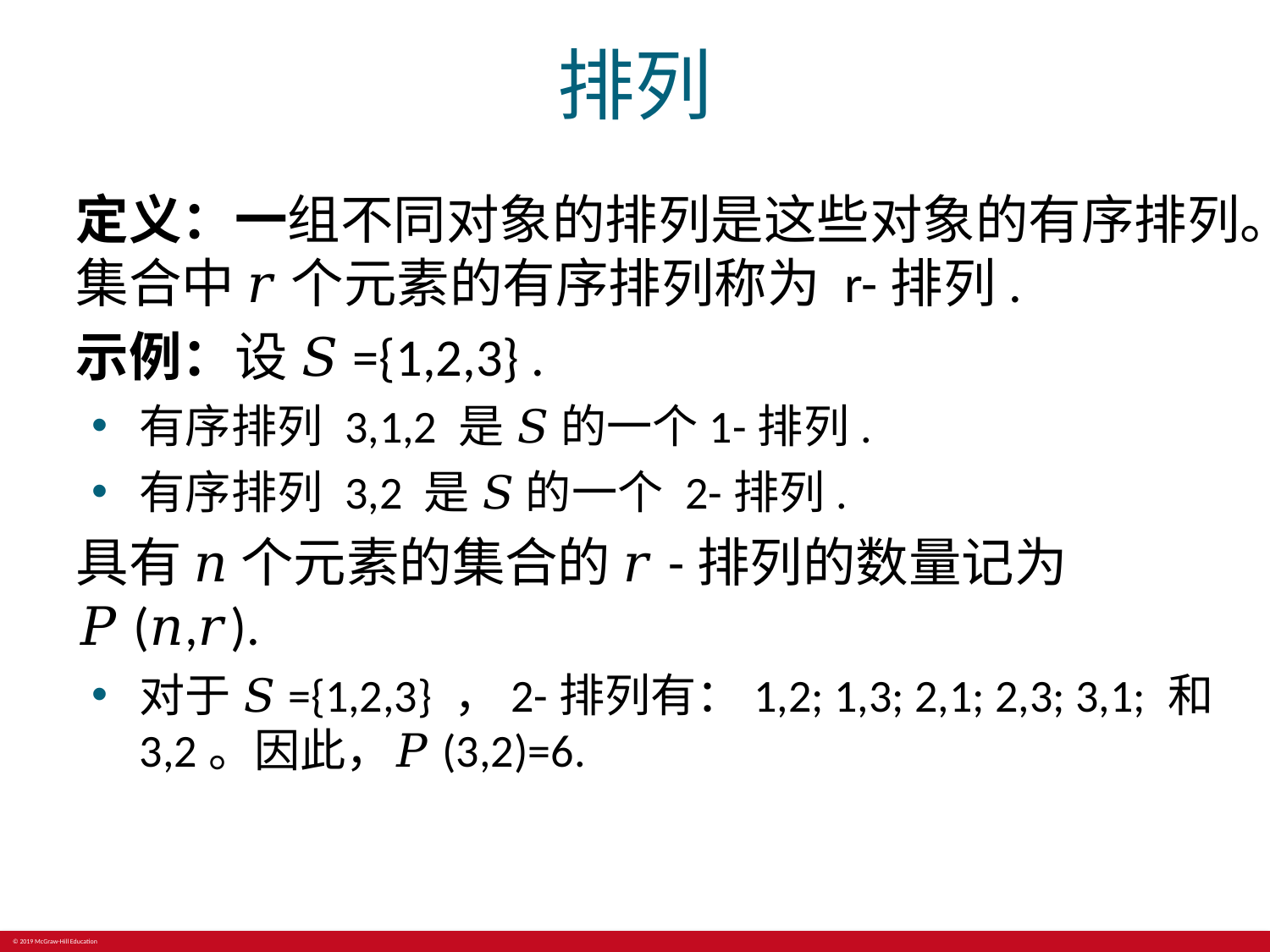

# 排列
定义：一组不同对象的排列是这些对象的有序排列。集合中 𝑟 个元素的有序排列称为 r-排列.
示例：设 𝑆={1,2,3} .
有序排列 3,1,2 是 𝑆 的一个1-排列.
有序排列 3,2 是 𝑆 的一个 2-排列.
具有 𝑛 个元素的集合的 𝑟-排列的数量记为 𝑃(𝑛,𝑟).
对于 𝑆={1,2,3} ，2-排列有：1,2; 1,3; 2,1; 2,3; 3,1; 和 3,2。因此，𝑃(3,2)=6.